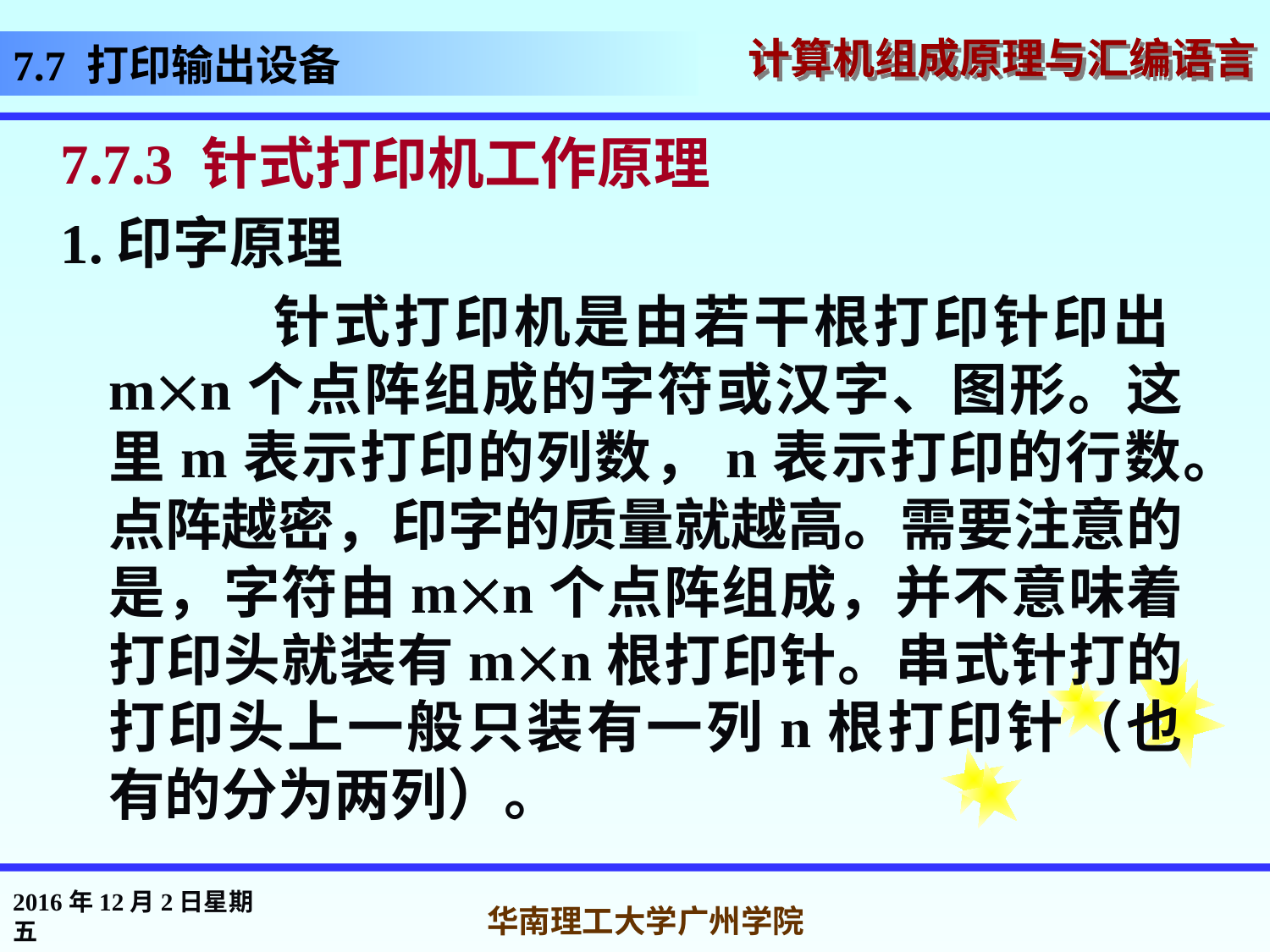

# 7.7 打印输出设备
7.7.3 针式打印机工作原理
1.印字原理
            针式打印机是由若干根打印针印出m×n个点阵组成的字符或汉字、图形。这里m表示打印的列数，n表示打印的行数。点阵越密，印字的质量就越高。需要注意的是，字符由m×n个点阵组成，并不意味着打印头就装有m×n根打印针。串式针打的打印头上一般只装有一列n根打印针（也有的分为两列）。
2016年12月2日星期五
华南理工大学广州学院